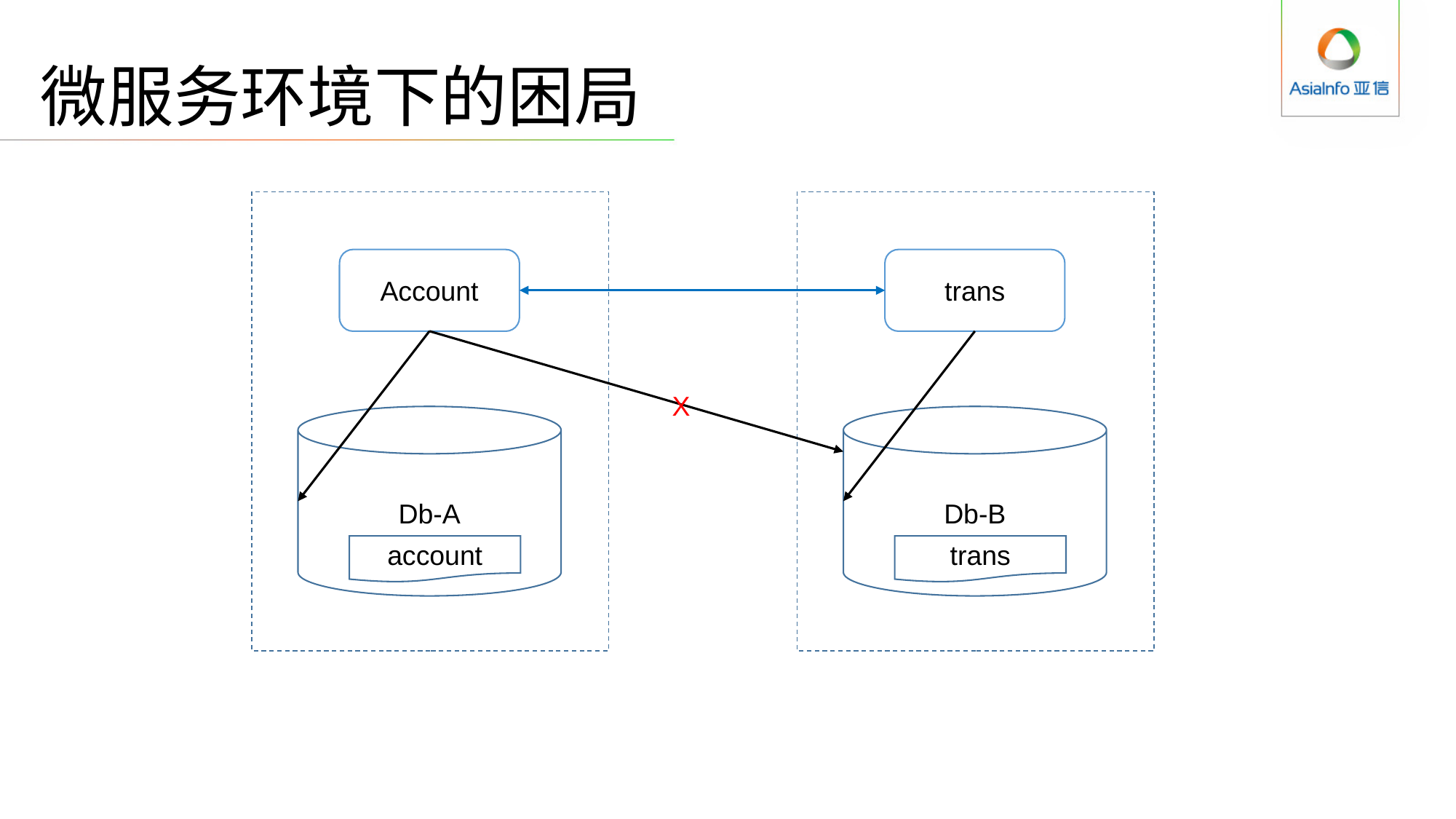

# 微服务环境下的困局

Account
trans
X
Db-A
Db-B
account
trans